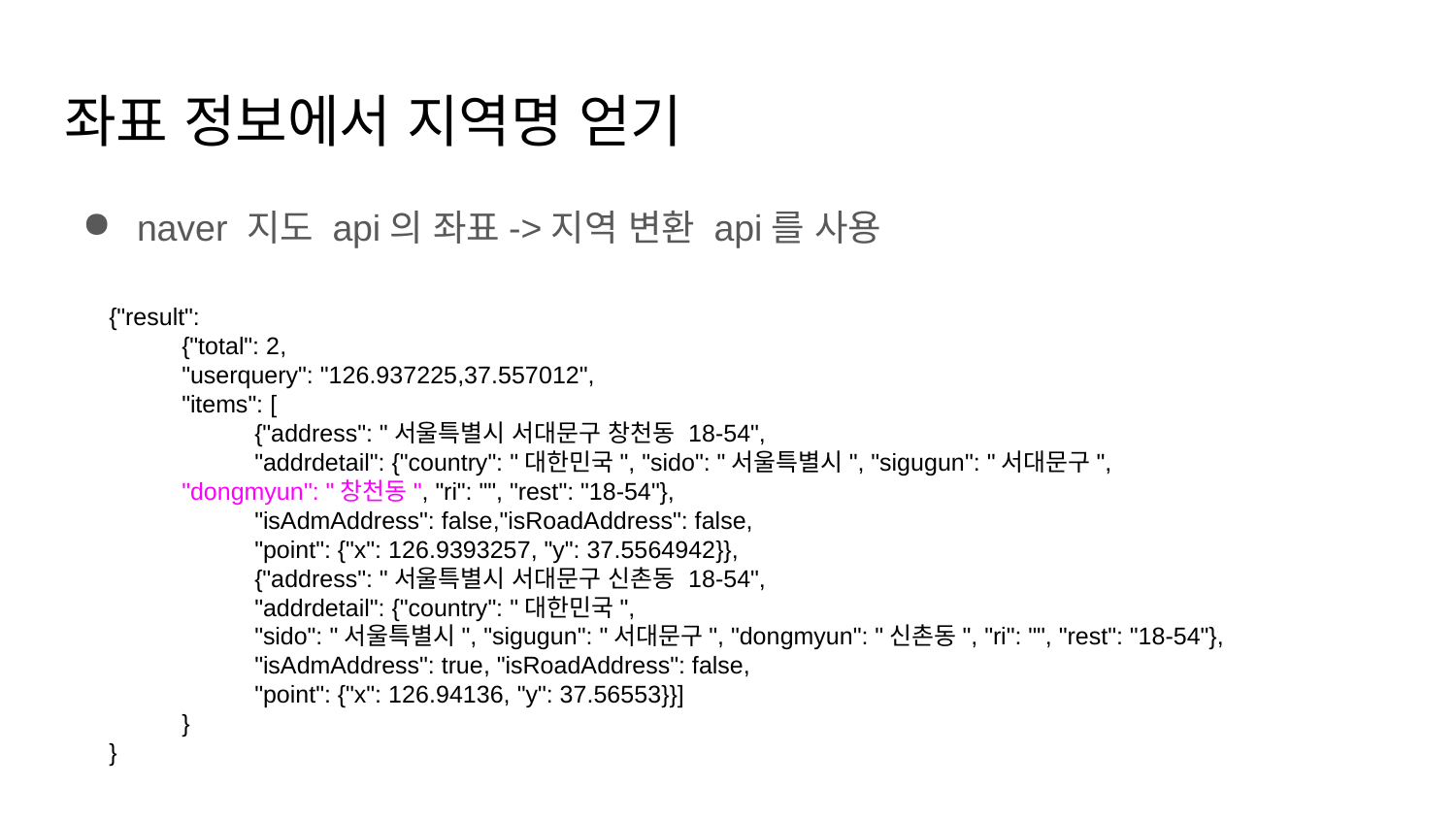

# 좌표 정보에서 지역명 얻기
naver 지도 api의 좌표->지역 변환 api를 사용
{"result":
{"total": 2,
"userquery": "126.937225,37.557012",
"items": [
{"address": "서울특별시 서대문구 창천동 18-54",
"addrdetail": {"country": "대한민국", "sido": "서울특별시", "sigugun": "서대문구", "dongmyun": "창천동", "ri": "", "rest": "18-54"},
"isAdmAddress": false,"isRoadAddress": false,
"point": {"x": 126.9393257, "y": 37.5564942}},
{"address": "서울특별시 서대문구 신촌동 18-54",
"addrdetail": {"country": "대한민국",
"sido": "서울특별시", "sigugun": "서대문구", "dongmyun": "신촌동", "ri": "", "rest": "18-54"}, "isAdmAddress": true, "isRoadAddress": false,
"point": {"x": 126.94136, "y": 37.56553}}]
}
}